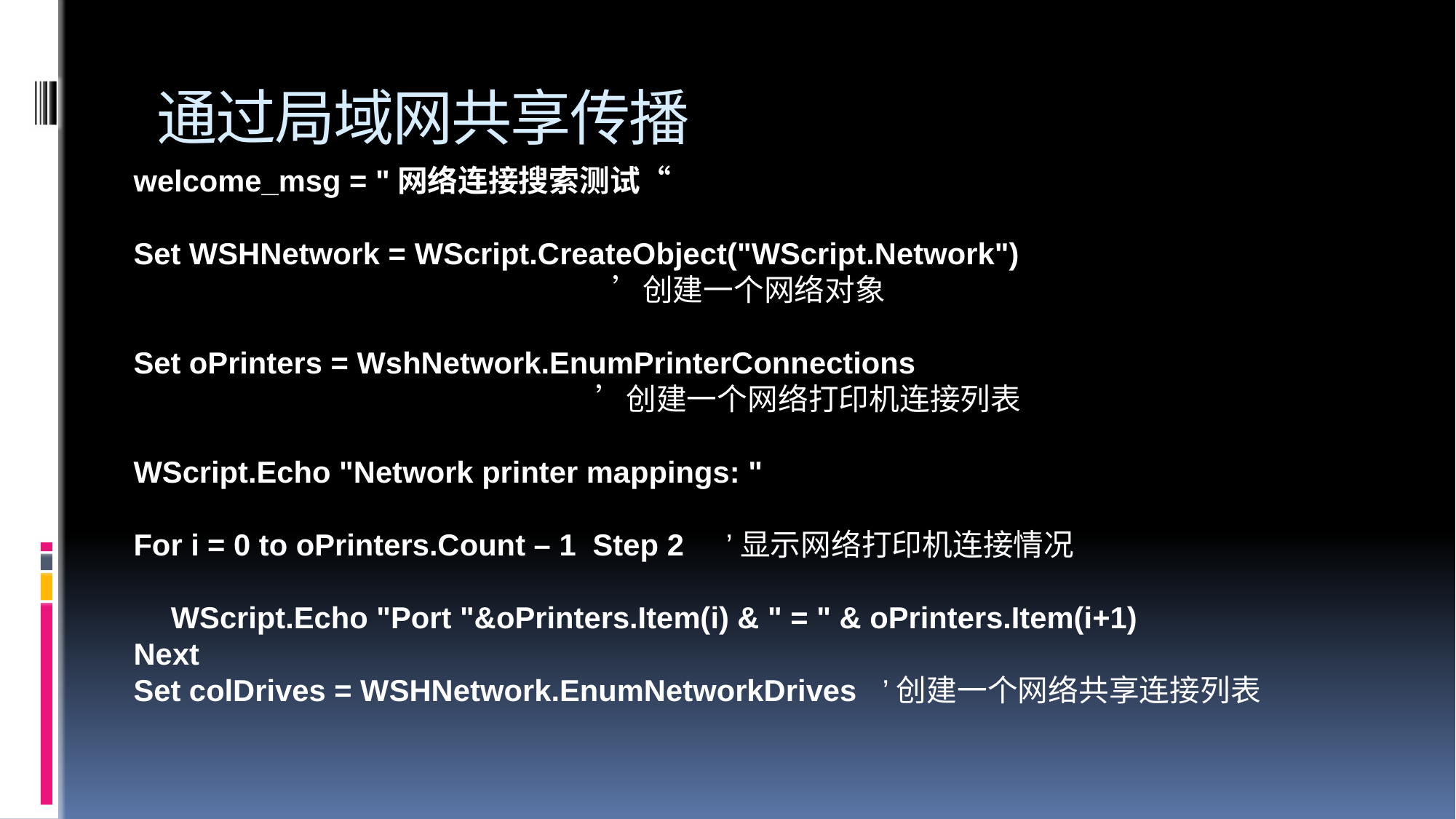

# 通过局域网共享传播
　　welcome_msg = "网络连接搜索测试“

　　Set WSHNetwork = WScript.CreateObject("WScript.Network")
　　　　　　　　　　　　　　　　　　’创建一个网络对象

　　Set oPrinters = WshNetwork.EnumPrinterConnections
　　　　　　　　　　　　　　　　　  ’创建一个网络打印机连接列表

　　WScript.Echo "Network printer mappings: "

　　For i = 0 to oPrinters.Count – 1  Step 2     ’显示网络打印机连接情况

　　　 WScript.Echo "Port "&oPrinters.Item(i) & " = " & oPrinters.Item(i+1)
　　Next
　　Set colDrives = WSHNetwork.EnumNetworkDrives   ’创建一个网络共享连接列表